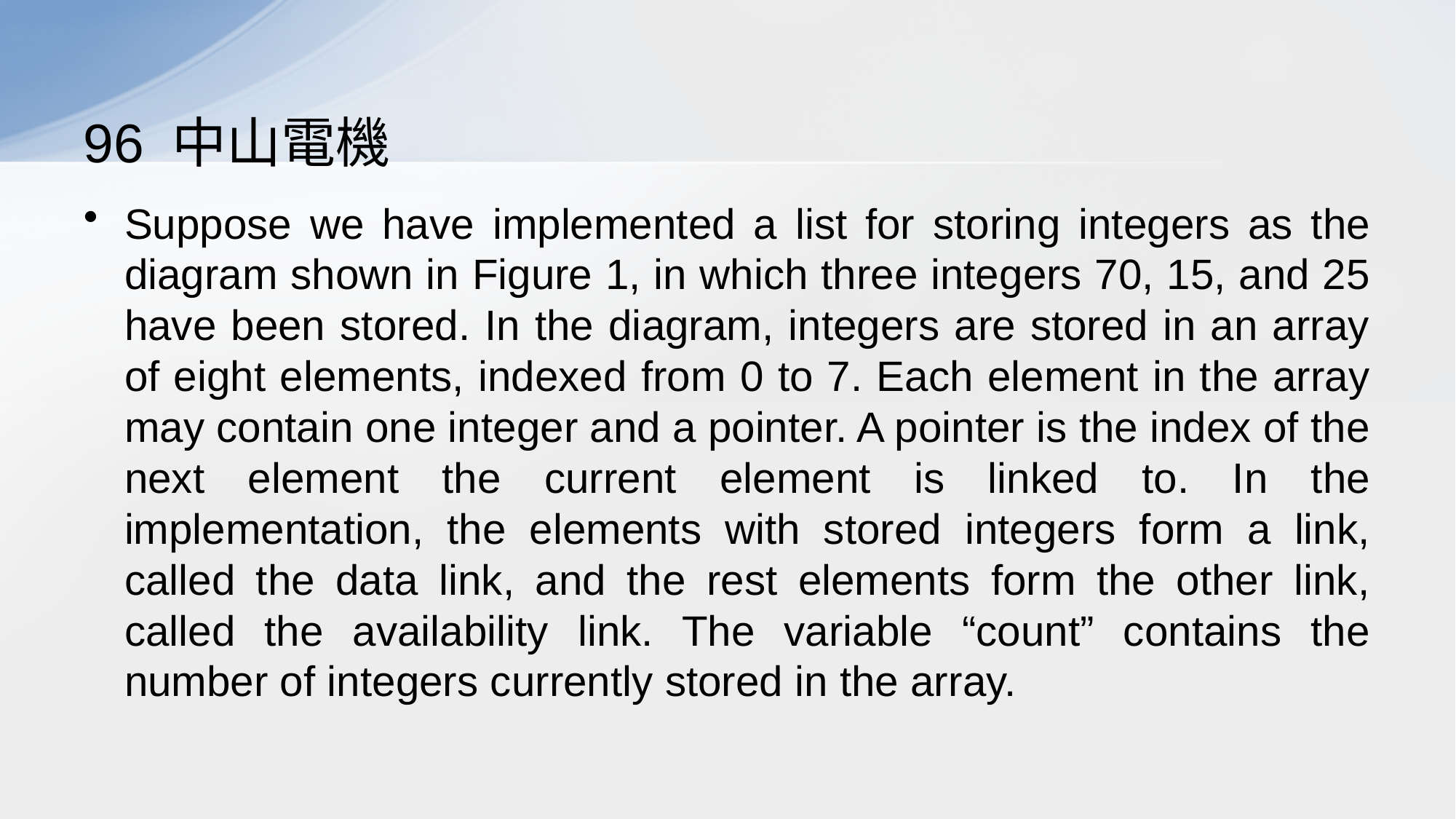

# 96 中山電機
Suppose we have implemented a list for storing integers as the diagram shown in Figure 1, in which three integers 70, 15, and 25 have been stored. In the diagram, integers are stored in an array of eight elements, indexed from 0 to 7. Each element in the array may contain one integer and a pointer. A pointer is the index of the next element the current element is linked to. In the implementation, the elements with stored integers form a link, called the data link, and the rest elements form the other link, called the availability link. The variable “count” contains the number of integers currently stored in the array.